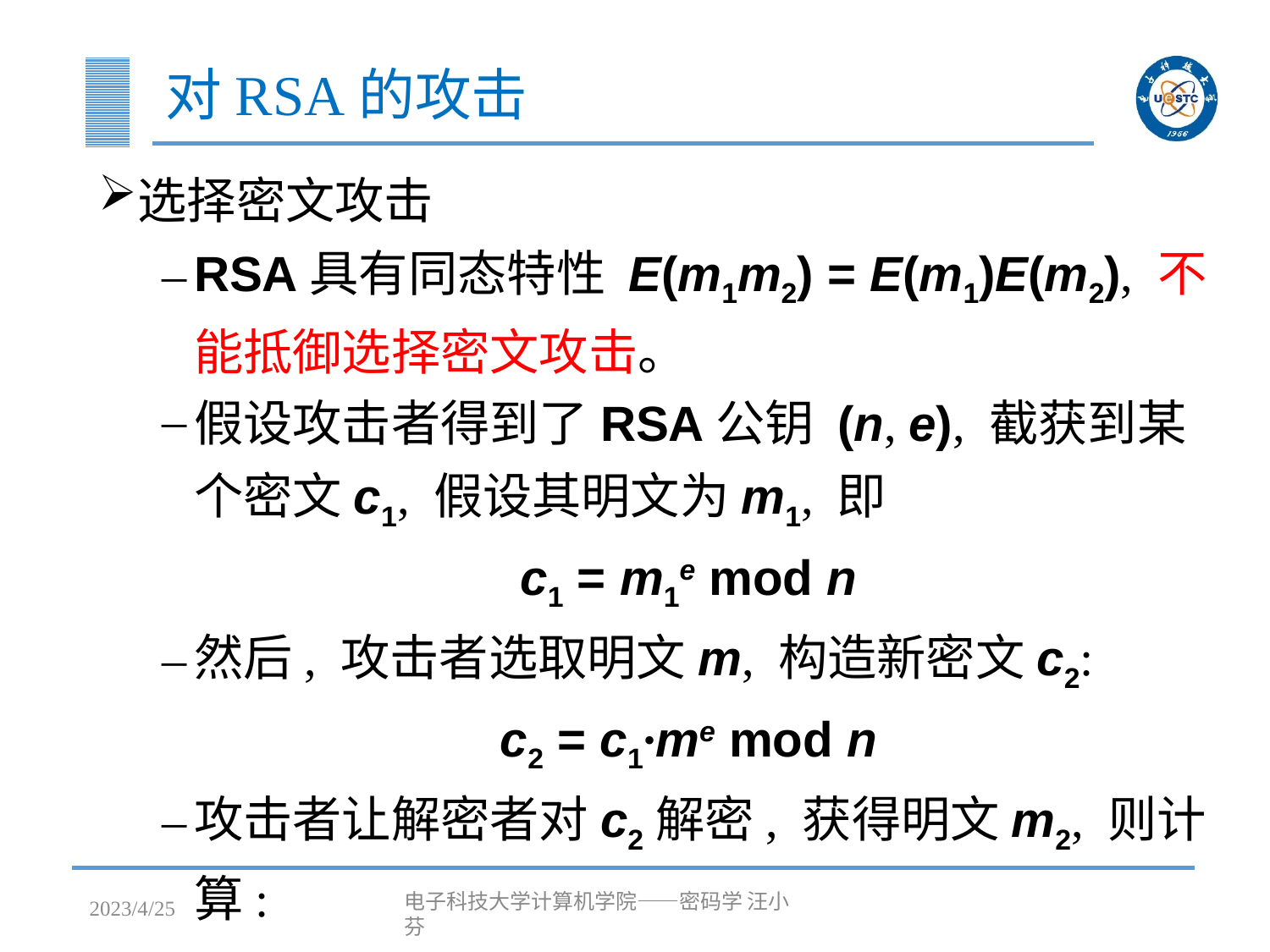

# 对RSA的攻击
选择密文攻击
RSA具有同态特性 E(m1m2) = E(m1)E(m2), 不能抵御选择密文攻击。
假设攻击者得到了RSA公钥 (n, e), 截获到某个密文c1, 假设其明文为m1, 即
c1 = m1e mod n
然后, 攻击者选取明文m, 构造新密文c2:
c2 = c1∙me mod n
攻击者让解密者对c2解密, 获得明文m2, 则计算:
m1 = m2/m mod n

2023/4/25
电子科技大学计算机学院——密码学 汪小芬